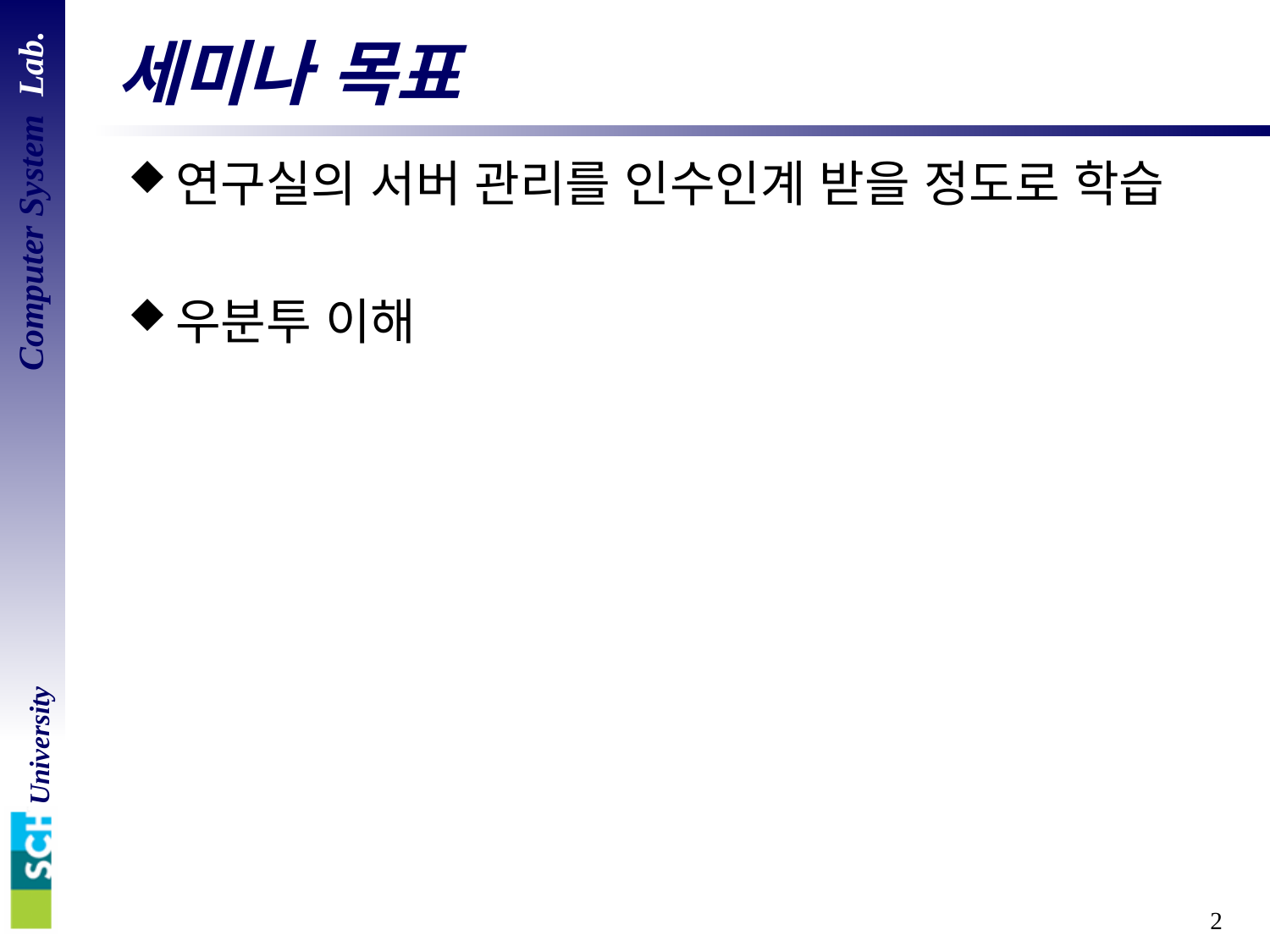

# 세미나 목표
연구실의 서버 관리를 인수인계 받을 정도로 학습

우분투 이해